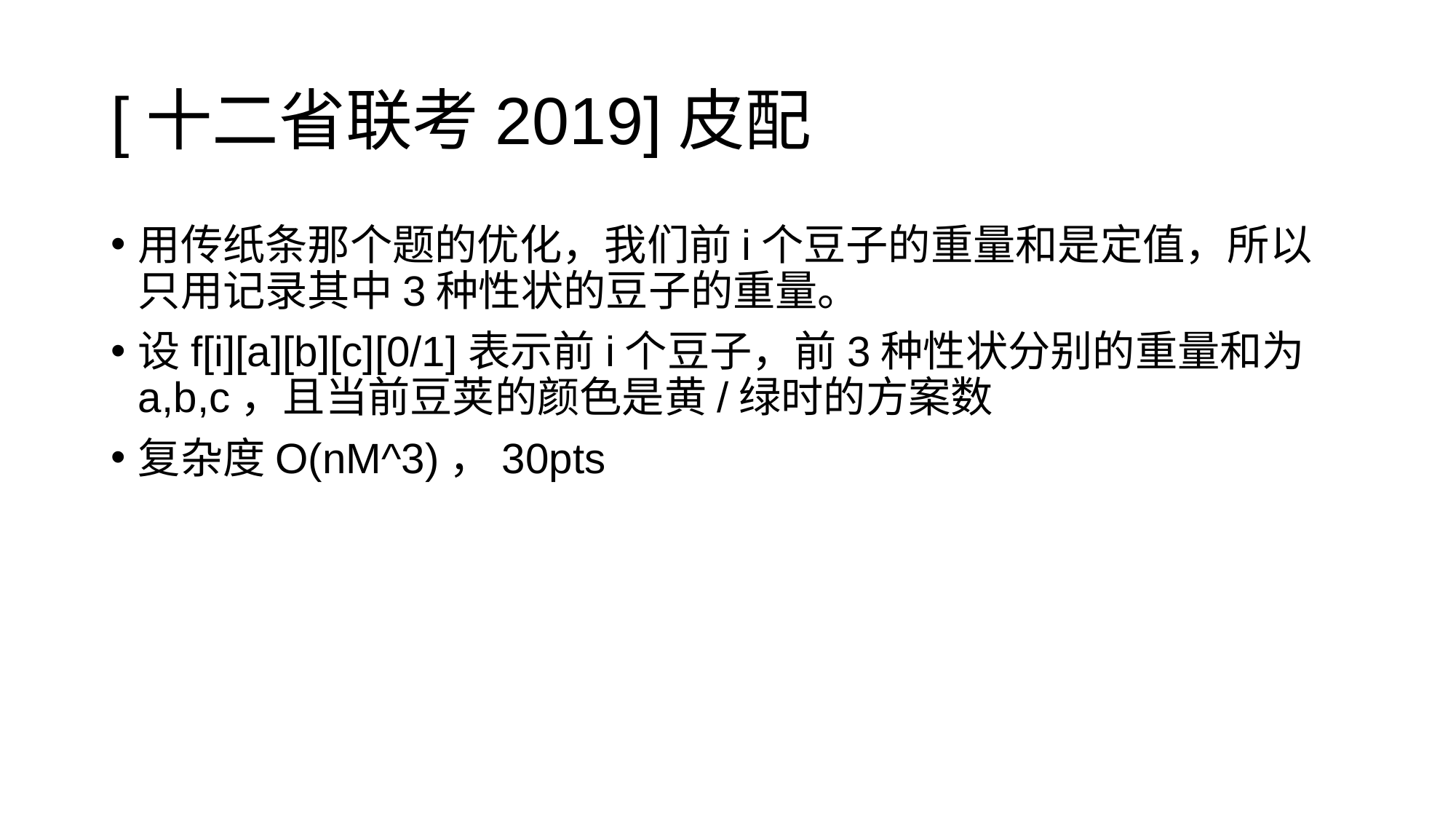

# [十二省联考2019]皮配
用传纸条那个题的优化，我们前i个豆子的重量和是定值，所以只用记录其中3种性状的豆子的重量。
设f[i][a][b][c][0/1]表示前i个豆子，前3种性状分别的重量和为a,b,c，且当前豆荚的颜色是黄/绿时的方案数
复杂度O(nM^3)，30pts